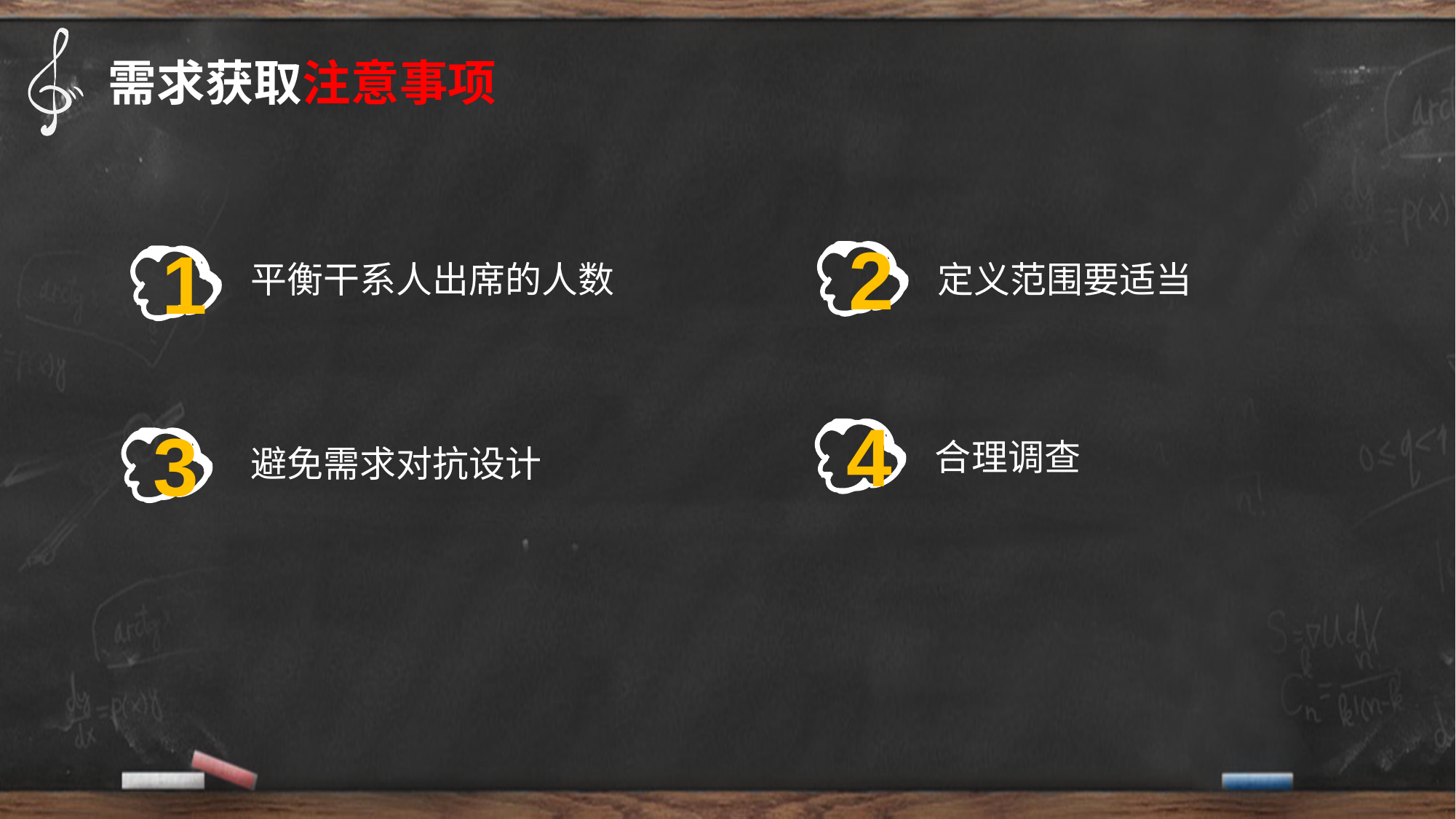

需求获取注意事项
2
1

平衡干系人出席的人数
定义范围要适当
4
3

合理调查
避免需求对抗设计